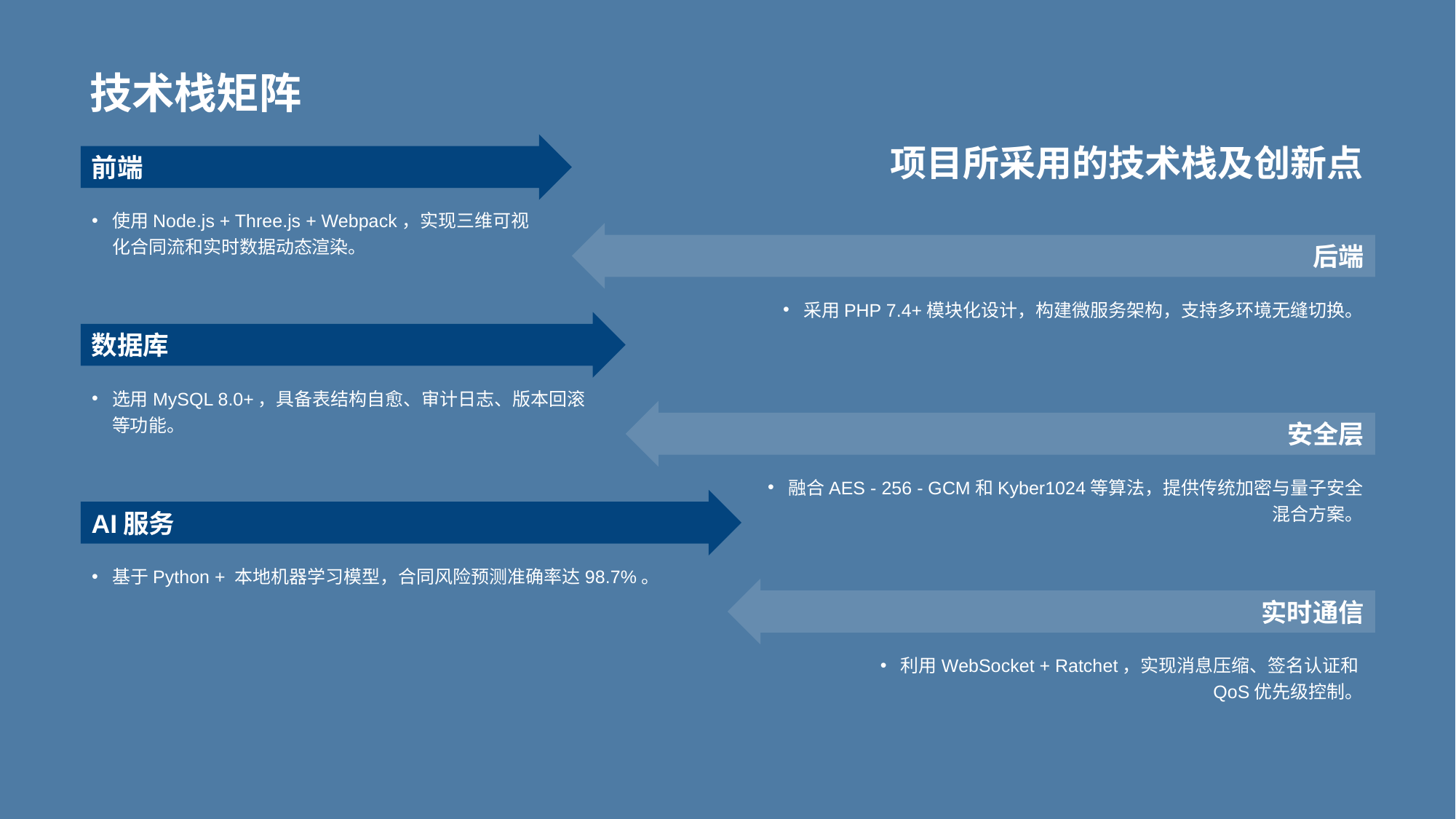

# 技术栈矩阵
前端
使用Node.js + Three.js + Webpack，实现三维可视化合同流和实时数据动态渲染。
项目所采用的技术栈及创新点
后端
采用PHP 7.4+模块化设计，构建微服务架构，支持多环境无缝切换。
数据库
选用MySQL 8.0+，具备表结构自愈、审计日志、版本回滚等功能。
安全层
融合AES - 256 - GCM和Kyber1024等算法，提供传统加密与量子安全混合方案。
AI服务
基于Python + 本地机器学习模型，合同风险预测准确率达98.7%。
实时通信
利用WebSocket + Ratchet，实现消息压缩、签名认证和QoS优先级控制。